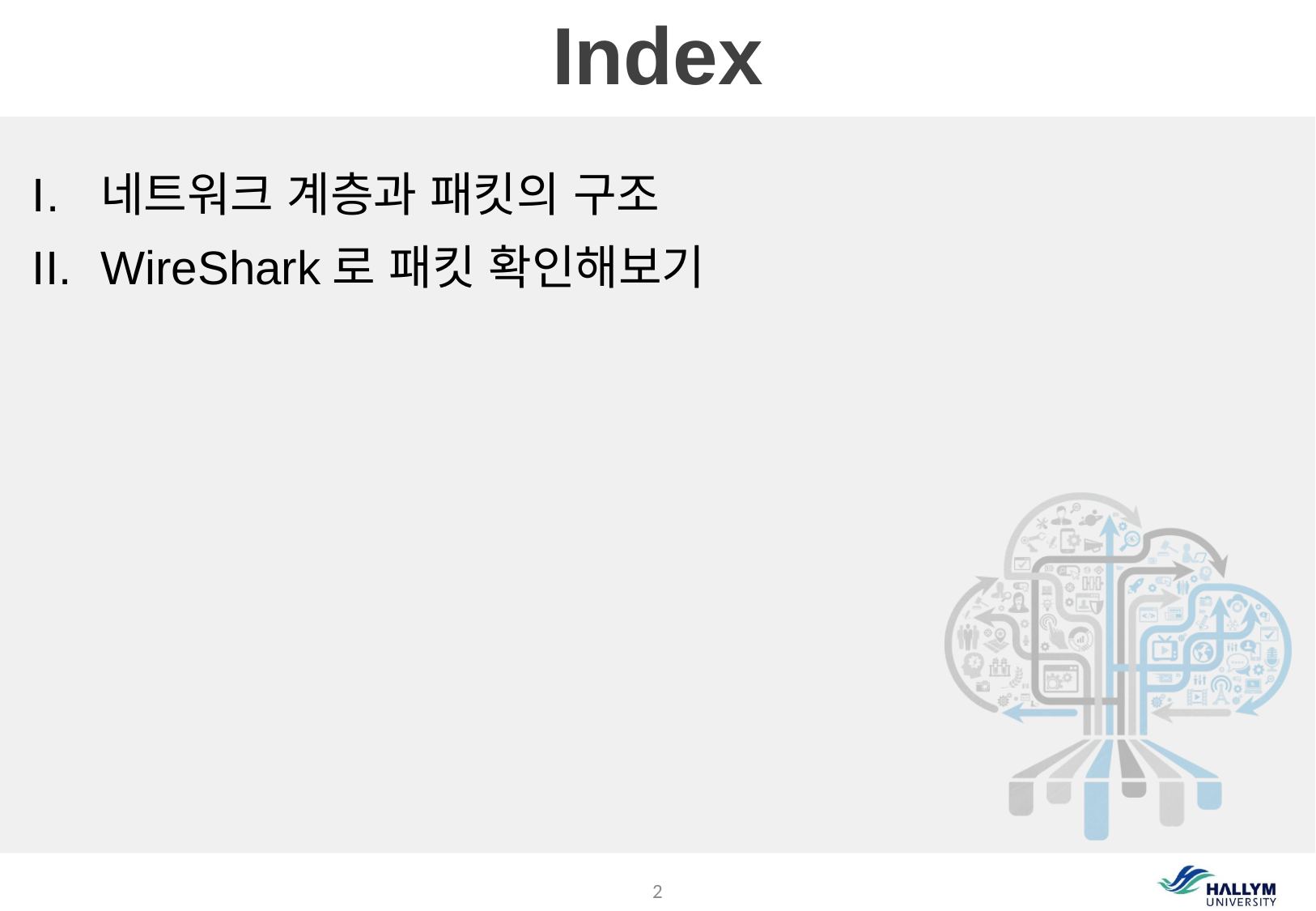

# Index
네트워크 계층과 패킷의 구조
WireShark로 패킷 확인해보기
2